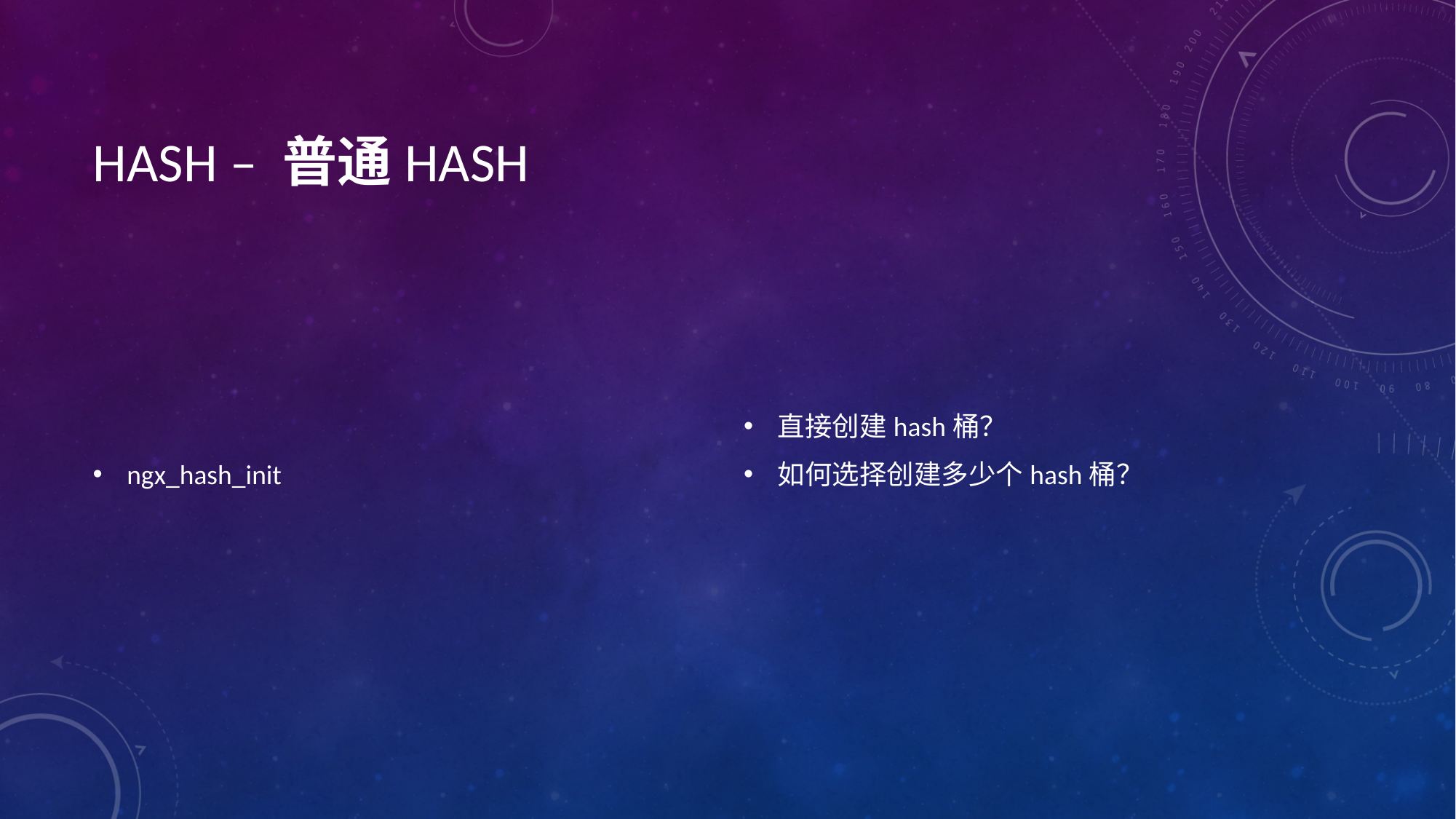

# Hash – 普通hash
ngx_hash_init
直接创建hash桶？
如何选择创建多少个hash桶？